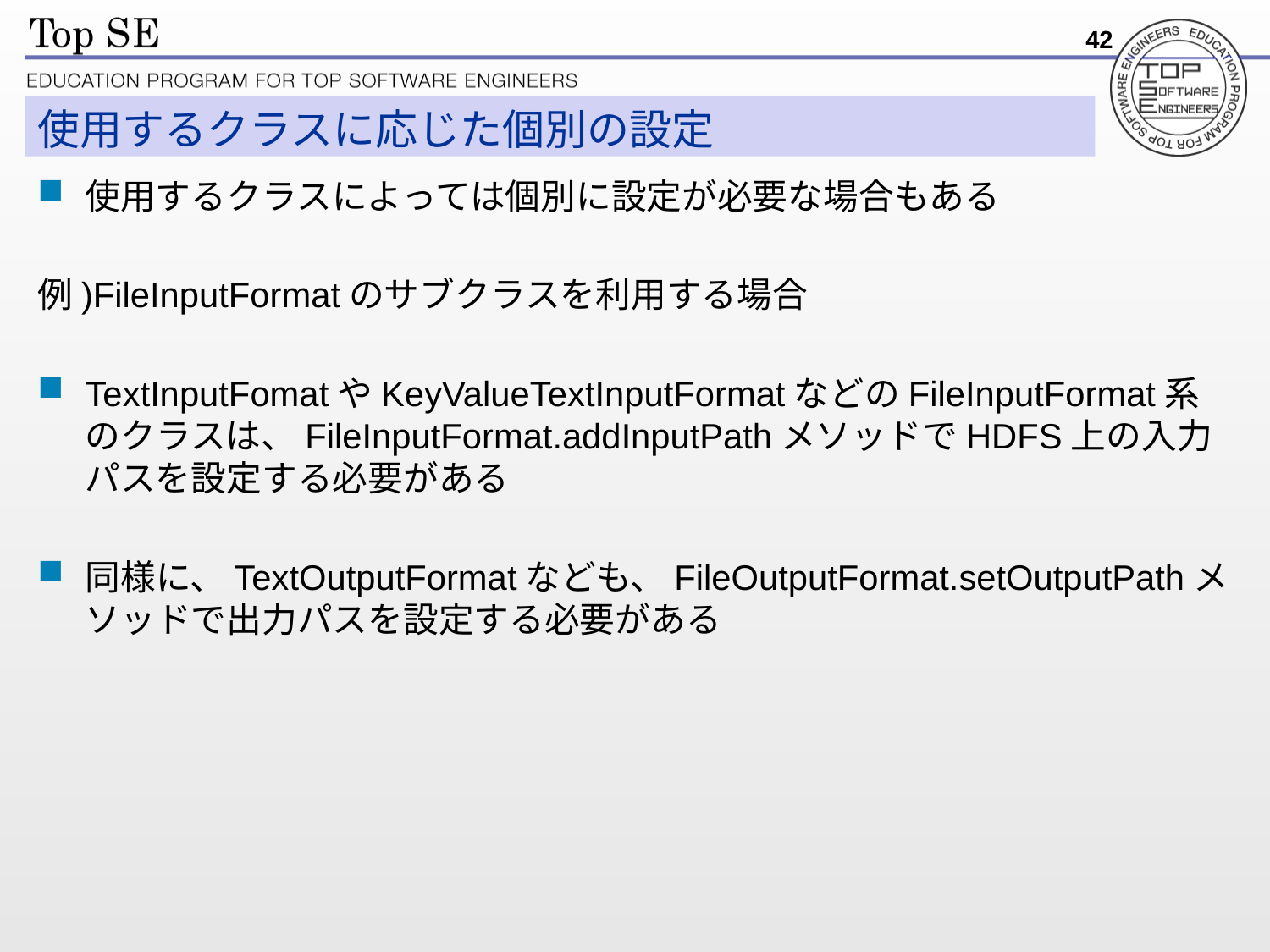

42
# 使用するクラスに応じた個別の設定
使用するクラスによっては個別に設定が必要な場合もある

例)FileInputFormatのサブクラスを利用する場合

TextInputFomatやKeyValueTextInputFormatなどのFileInputFormat系のクラスは、FileInputFormat.addInputPathメソッドでHDFS上の入力パスを設定する必要がある

同様に、TextOutputFormatなども、FileOutputFormat.setOutputPathメソッドで出力パスを設定する必要がある